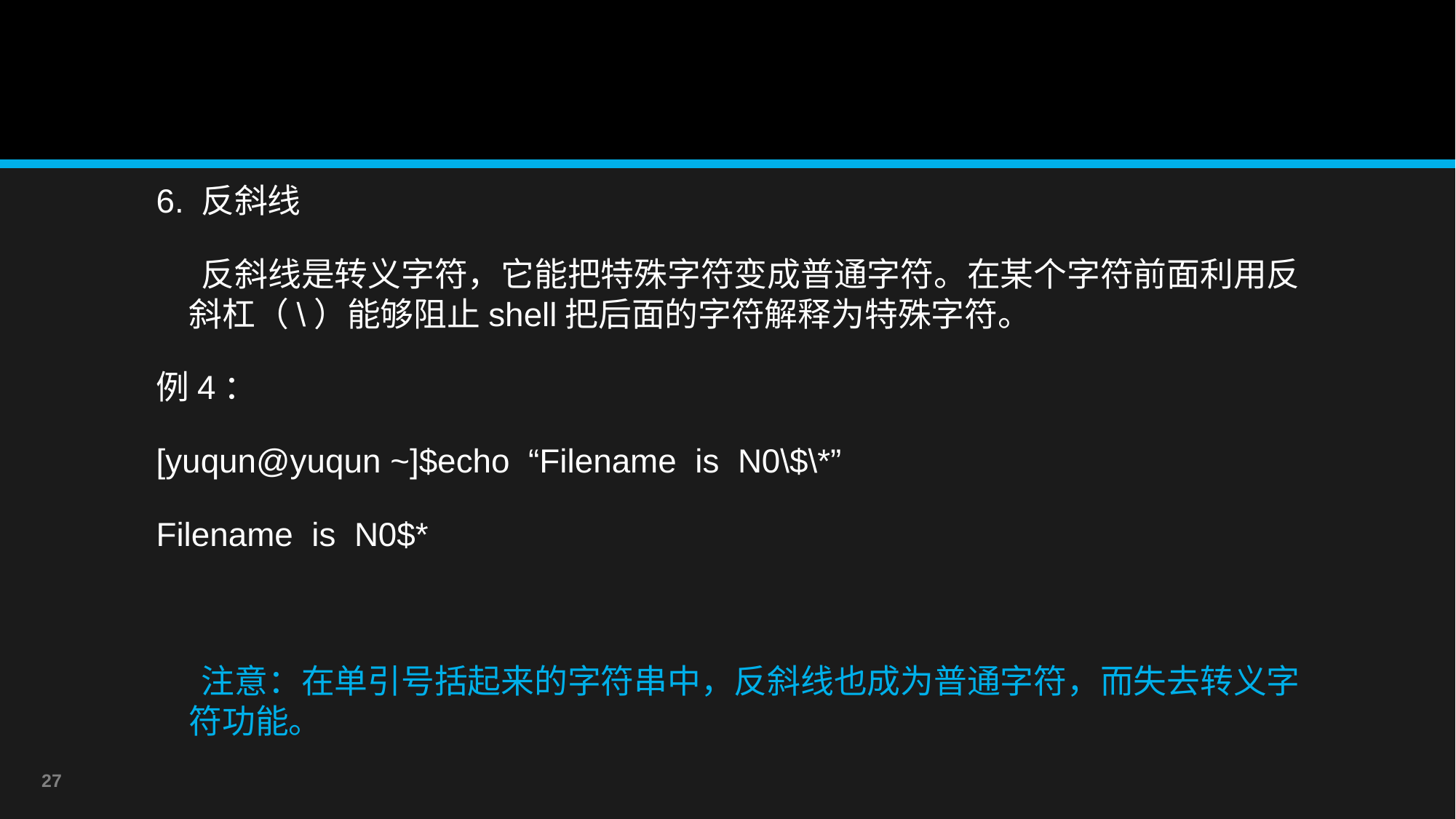

#
6. 反斜线
     反斜线是转义字符，它能把特殊字符变成普通字符。在某个字符前面利用反斜杠（\）能够阻止shell把后面的字符解释为特殊字符。
例4：
[yuqun@yuqun ~]$echo  “Filename  is  N0\$\*”
Filename  is  N0$*

     注意：在单引号括起来的字符串中，反斜线也成为普通字符，而失去转义字符功能。
27